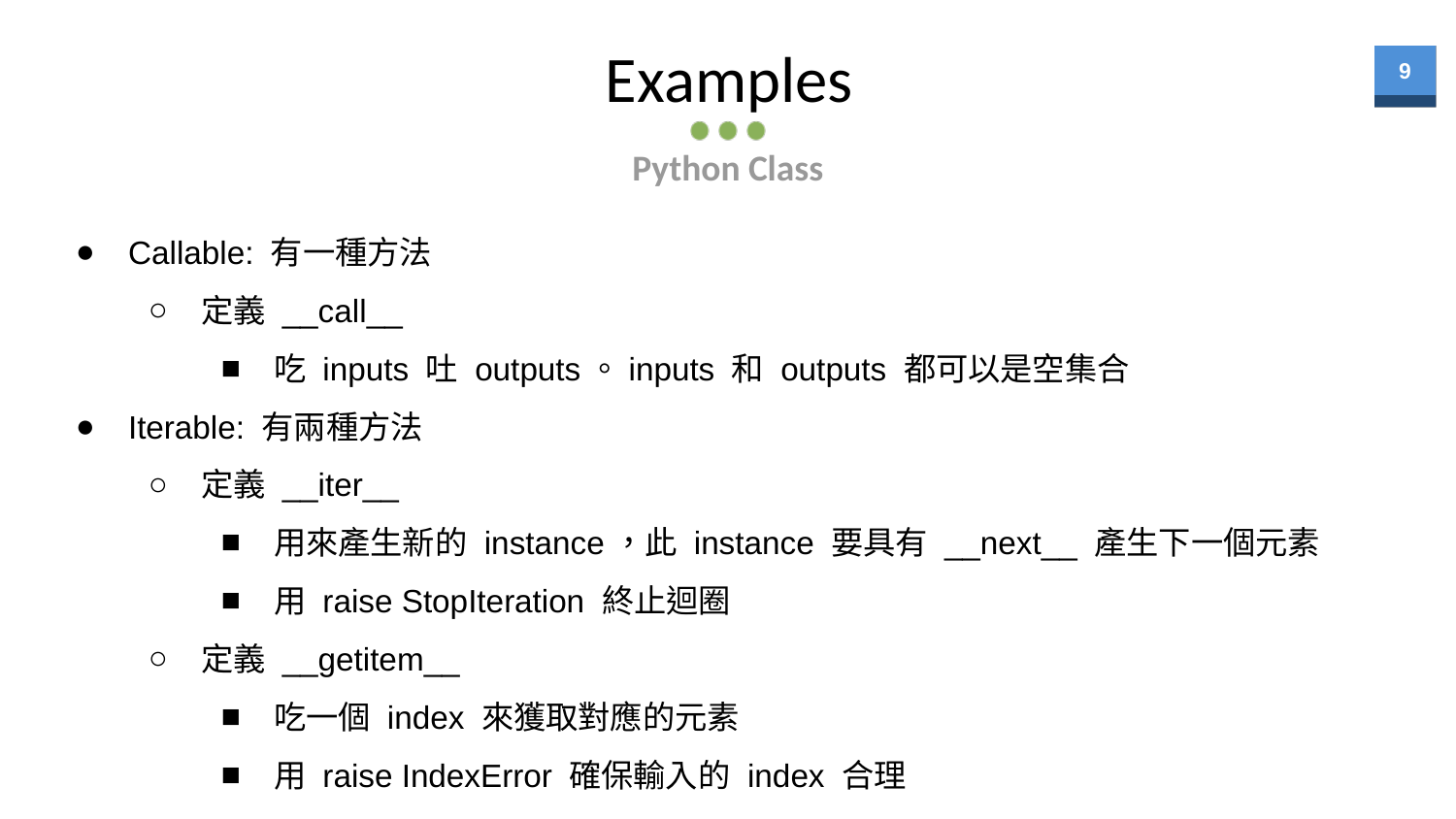

# Examples
9
Python Class
Callable: 有一種方法
定義 __call__
吃 inputs 吐 outputs。inputs 和 outputs 都可以是空集合
Iterable: 有兩種方法
定義 __iter__
用來產生新的 instance，此 instance 要具有 __next__ 產生下一個元素
用 raise StopIteration 終止迴圈
定義 __getitem__
吃一個 index 來獲取對應的元素
用 raise IndexError 確保輸入的 index 合理